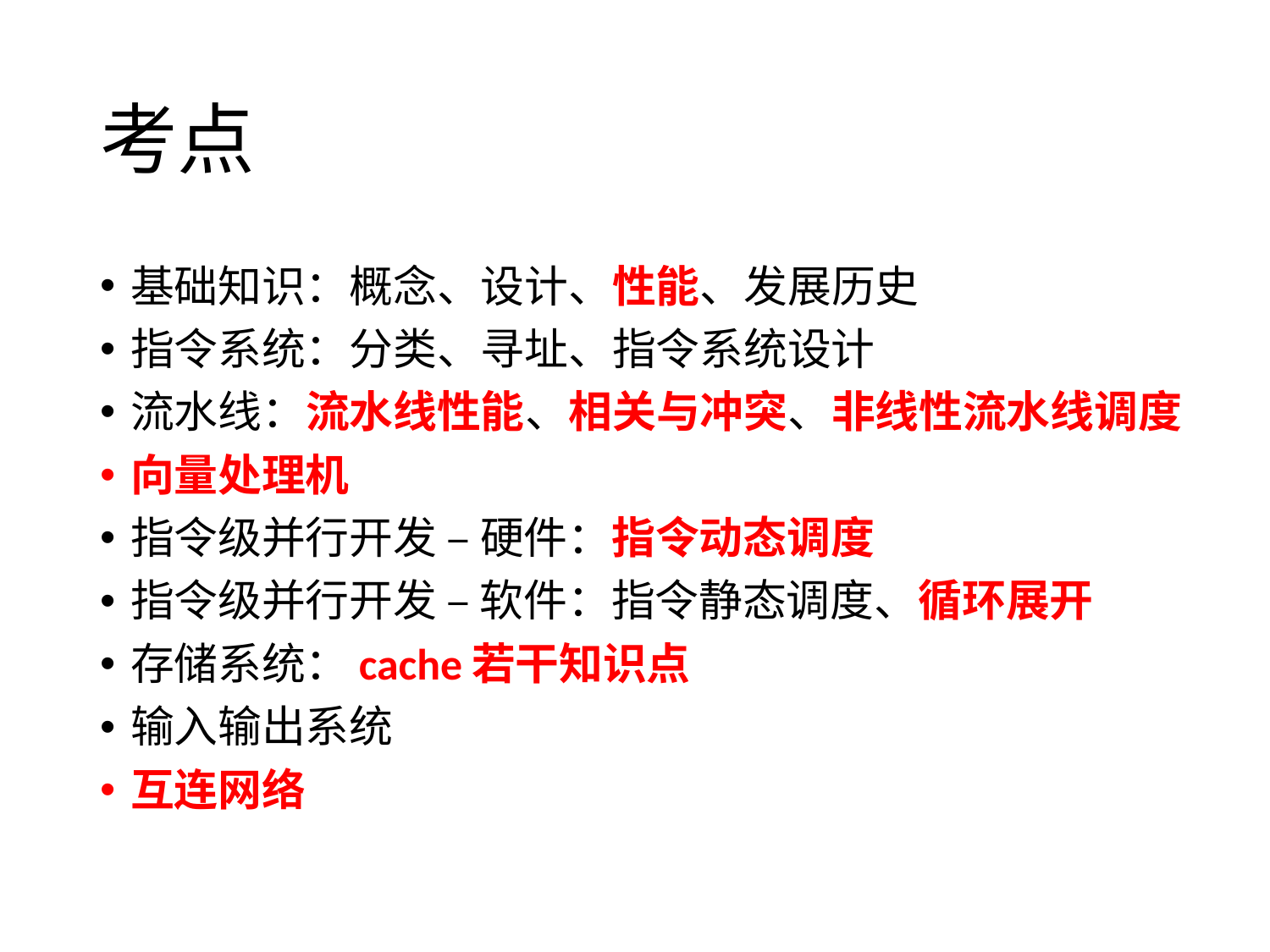

# 考点
基础知识：概念、设计、性能、发展历史
指令系统：分类、寻址、指令系统设计
流水线：流水线性能、相关与冲突、非线性流水线调度
向量处理机
指令级并行开发 – 硬件：指令动态调度
指令级并行开发 – 软件：指令静态调度、循环展开
存储系统：cache若干知识点
输入输出系统
互连网络